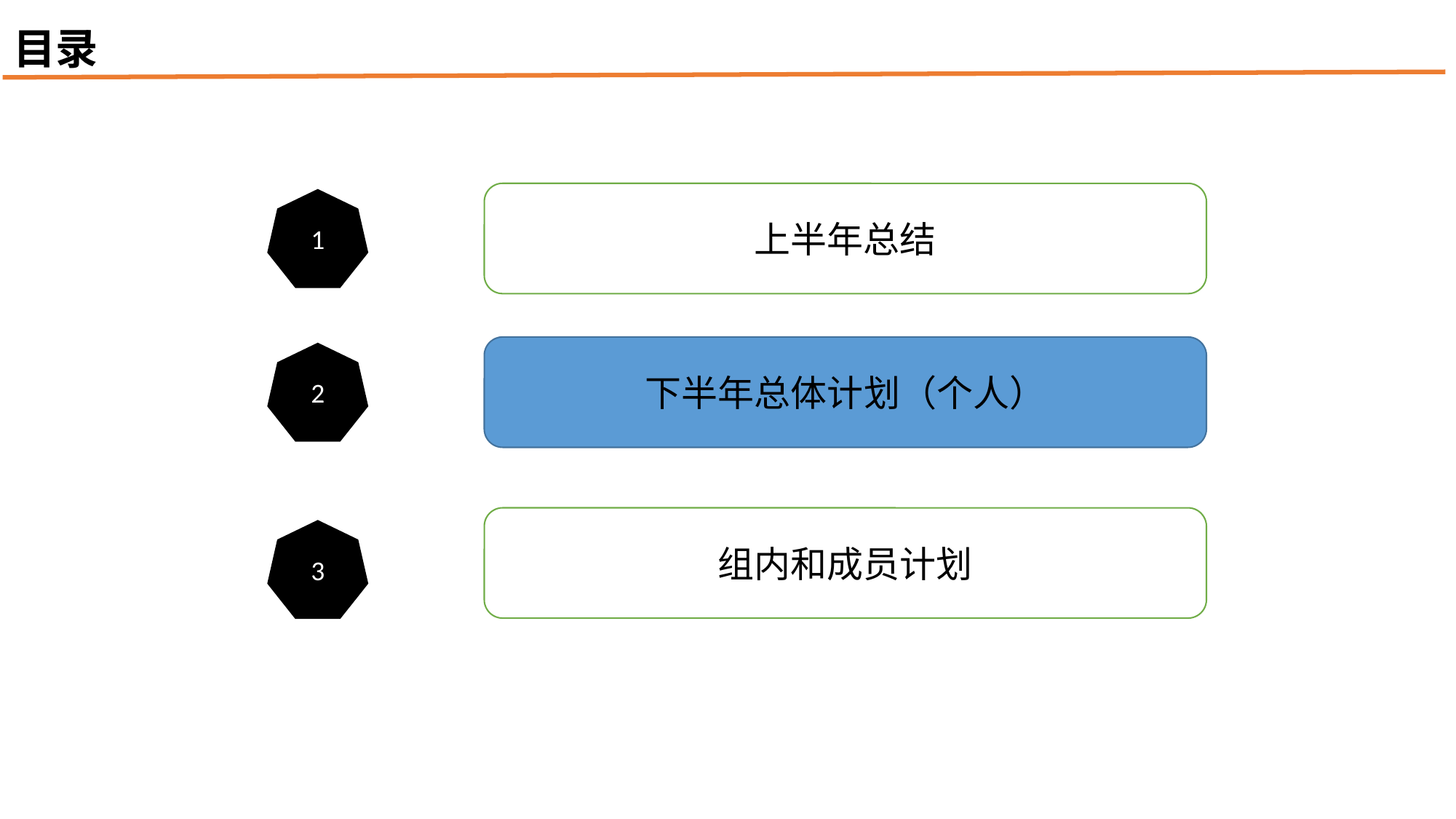

目录
上半年总结
1
下半年总体计划（个人）
2
组内和成员计划
3